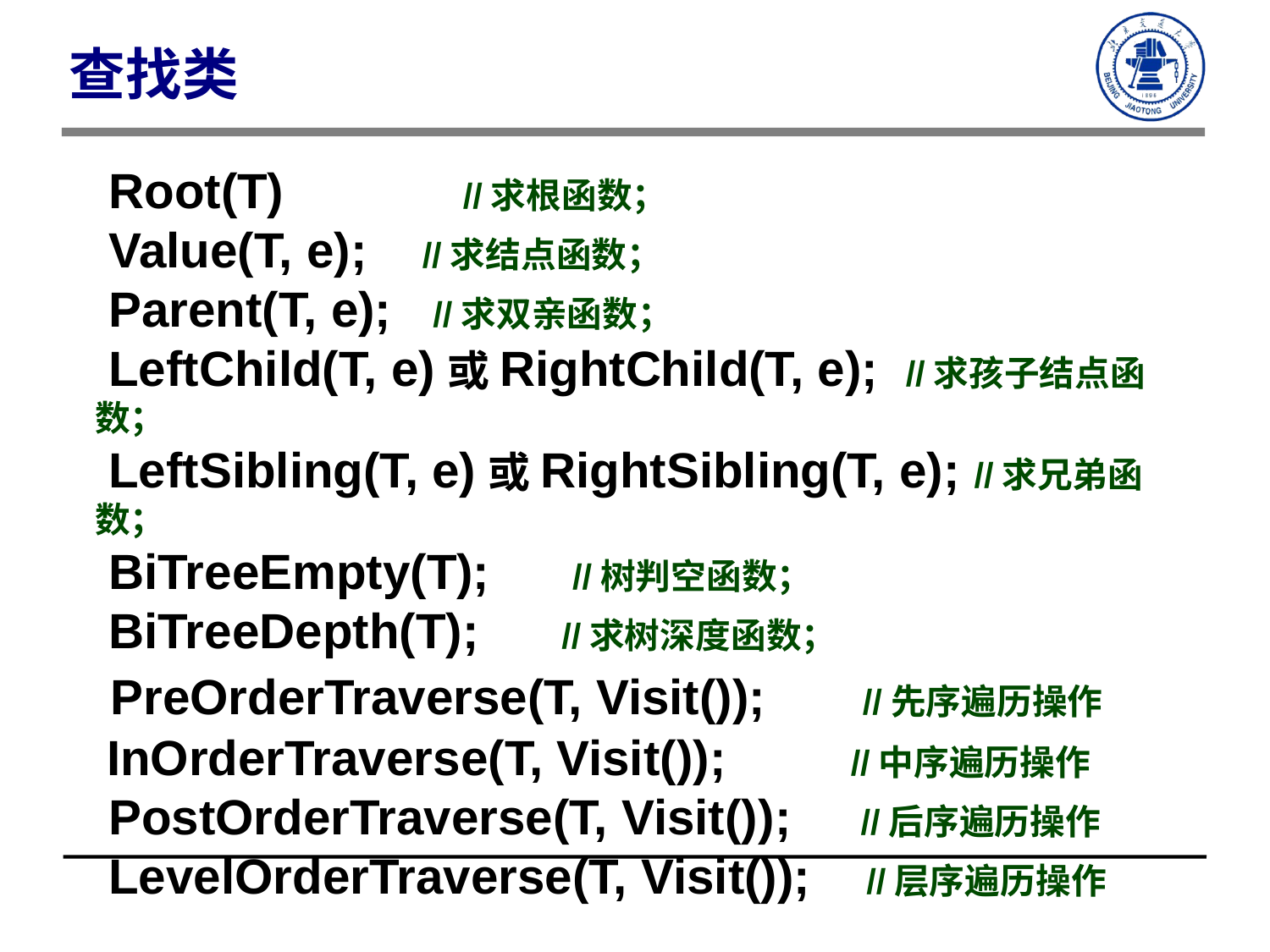

查找类
 Root(T)             //求根函数；
 Value(T, e);    //求结点函数；
 Parent(T, e);   //求双亲函数；
 LeftChild(T, e)或RightChild(T, e);  //求孩子结点函数；
 LeftSibling(T, e)或RightSibling(T, e); //求兄弟函数；
 BiTreeEmpty(T);      //树判空函数；
 BiTreeDepth(T);      //求树深度函数；
 PreOrderTraverse(T, Visit());       //先序遍历操作
 InOrderTraverse(T, Visit());         //中序遍历操作
 PostOrderTraverse(T, Visit());     //后序遍历操作
 LevelOrderTraverse(T, Visit());    //层序遍历操作